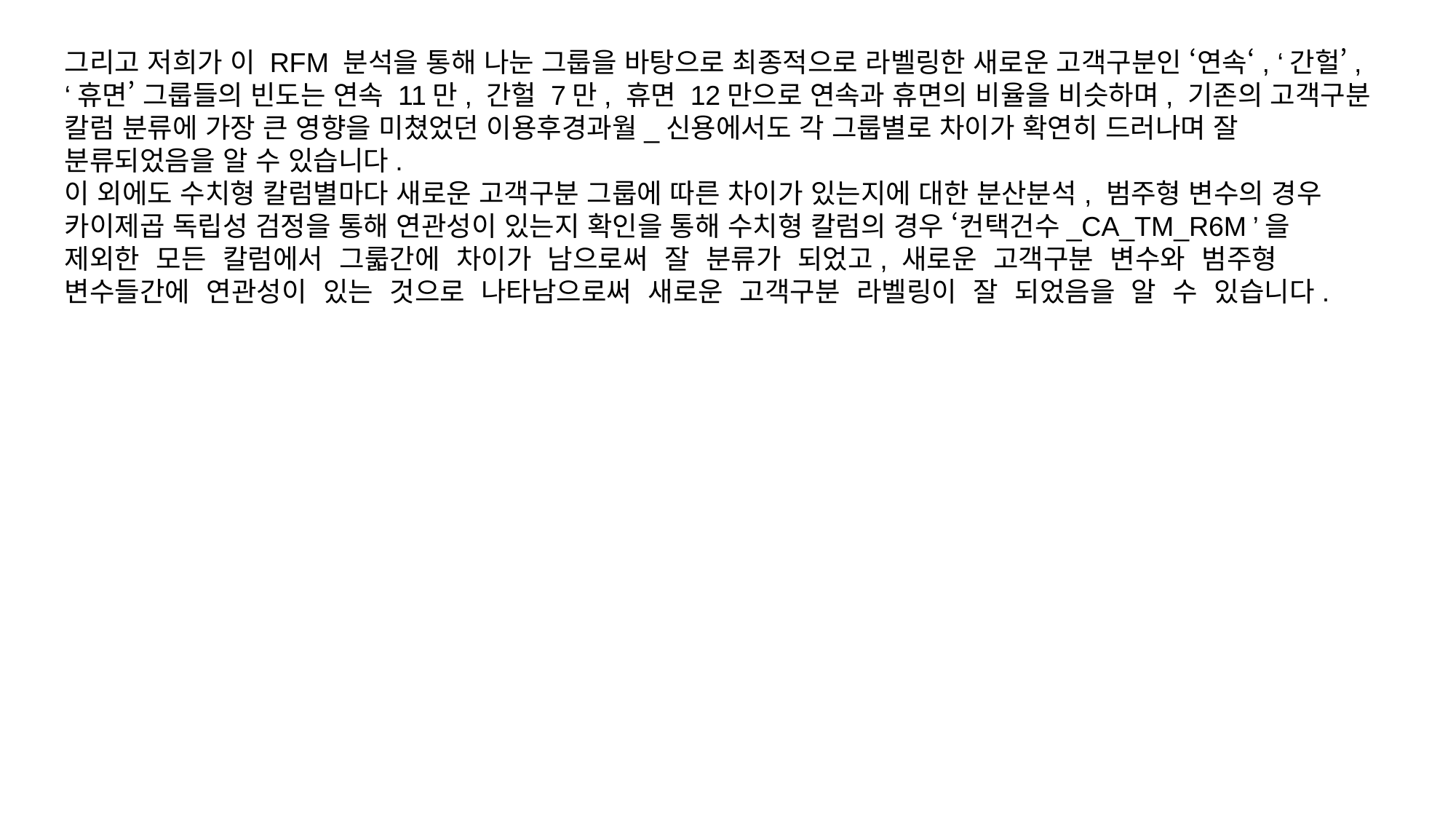

그리고 저희가 이 RFM 분석을 통해 나눈 그룹을 바탕으로 최종적으로 라벨링한 새로운 고객구분인 ‘연속‘, ‘간헐’, ‘휴면’ 그룹들의 빈도는 연속 11만, 간헐 7만, 휴면 12만으로 연속과 휴면의 비율을 비슷하며, 기존의 고객구분 칼럼 분류에 가장 큰 영향을 미쳤었던 이용후경과월_신용에서도 각 그룹별로 차이가 확연히 드러나며 잘 분류되었음을 알 수 있습니다.
이 외에도 수치형 칼럼별마다 새로운 고객구분 그룹에 따른 차이가 있는지에 대한 분산분석, 범주형 변수의 경우 카이제곱 독립성 검정을 통해 연관성이 있는지 확인을 통해 수치형 칼럼의 경우 ‘컨택건수_CA_TM_R6M ’을 제외한 모든 칼럼에서 그룳간에 차이가 남으로써 잘 분류가 되었고, 새로운 고객구분 변수와 범주형 변수들간에 연관성이 있는 것으로 나타남으로써 새로운 고객구분 라벨링이 잘 되었음을 알 수 있습니다.